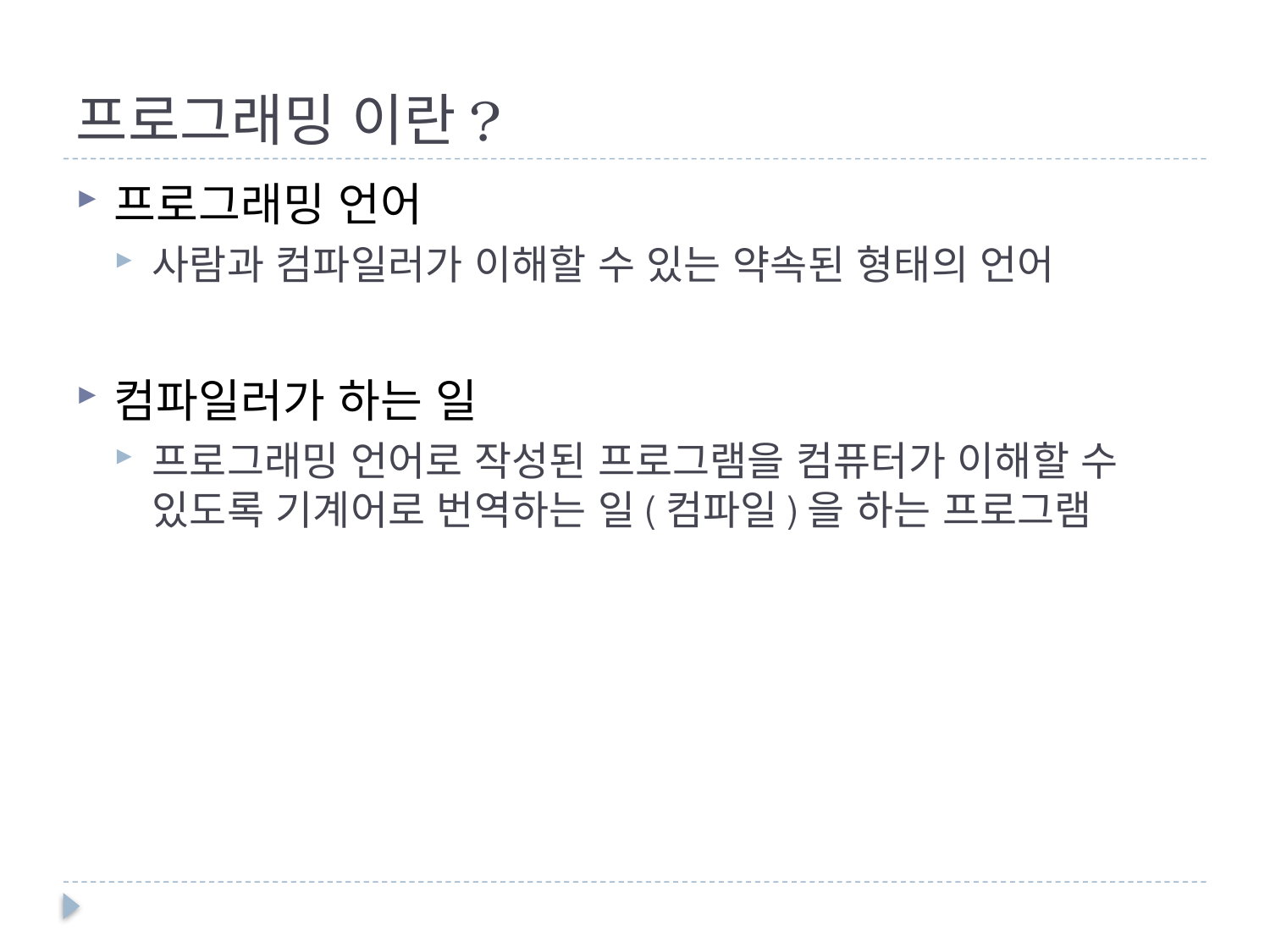

# 프로그래밍 이란?
프로그래밍 언어
사람과 컴파일러가 이해할 수 있는 약속된 형태의 언어

컴파일러가 하는 일
프로그래밍 언어로 작성된 프로그램을 컴퓨터가 이해할 수 있도록 기계어로 번역하는 일(컴파일)을 하는 프로그램